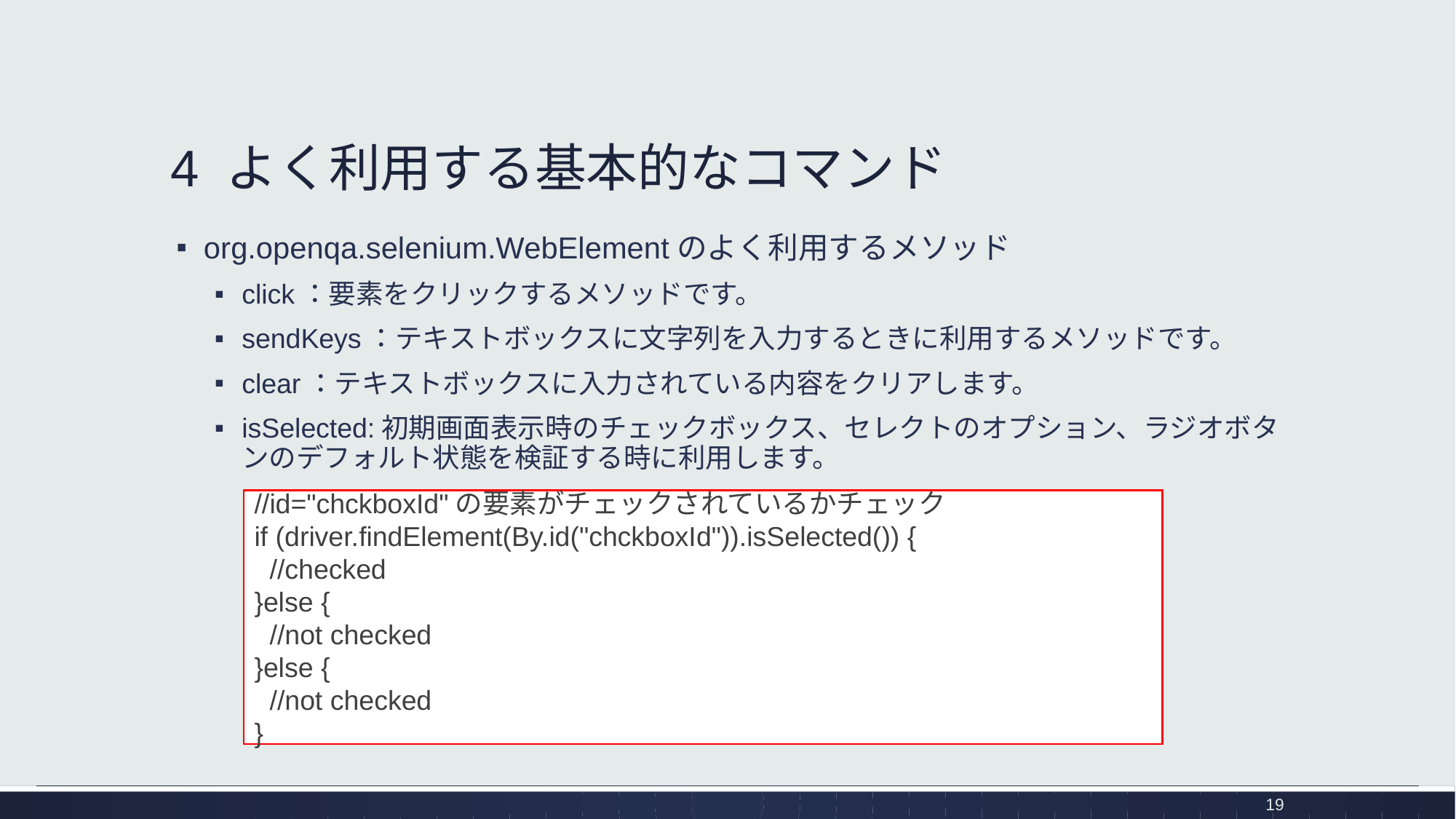

# 4 よく利用する基本的なコマンド
org.openqa.selenium.WebElementのよく利用するメソッド
click：要素をクリックするメソッドです。
sendKeys：テキストボックスに文字列を入力するときに利用するメソッドです。
clear：テキストボックスに入力されている内容をクリアします。
isSelected:初期画面表示時のチェックボックス、セレクトのオプション、ラジオボタンのデフォルト状態を検証する時に利用します。

//id="chckboxId"の要素がチェックされているかチェック
if (driver.findElement(By.id("chckboxId")).isSelected()) {
  //checked
}else {
  //not checked
}else {
  //not checked
}
19